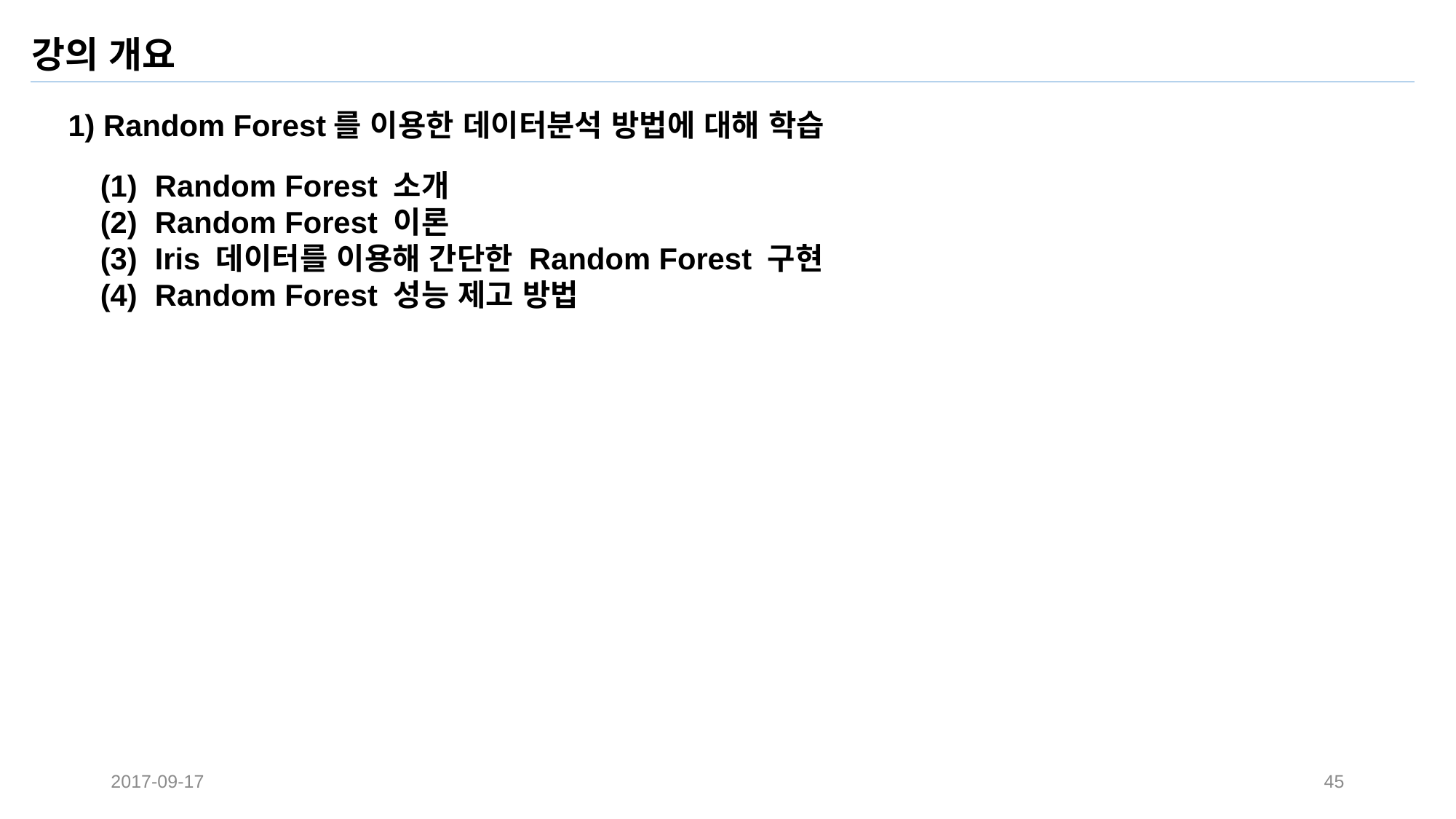

강의 개요
1) Random Forest를 이용한 데이터분석 방법에 대해 학습
Random Forest 소개
Random Forest 이론
Iris 데이터를 이용해 간단한 Random Forest 구현
Random Forest 성능 제고 방법

2017-09-17
45